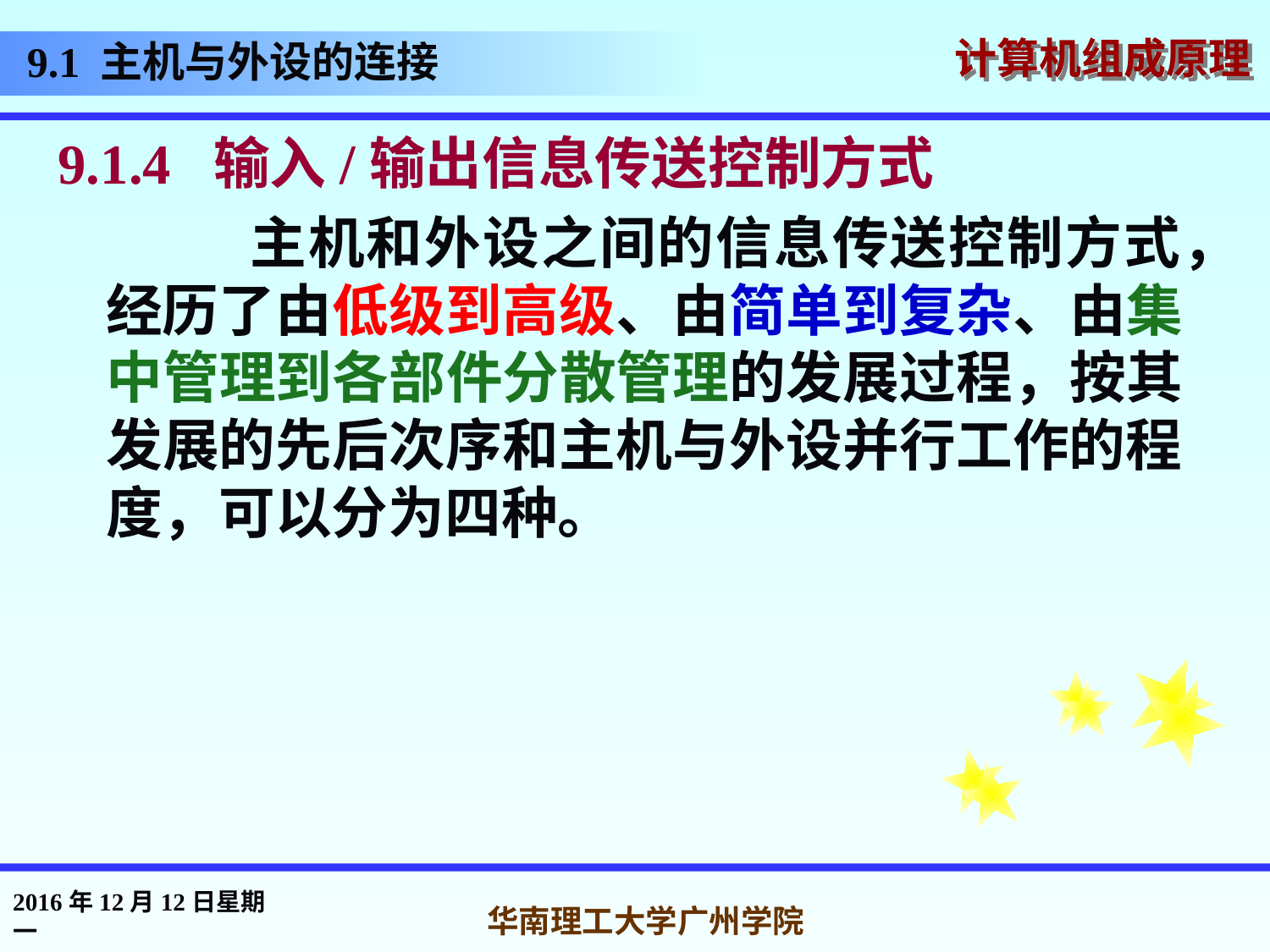

# 9.1 主机与外设的连接
9.1.4  输入/输出信息传送控制方式
            主机和外设之间的信息传送控制方式，经历了由低级到高级、由简单到复杂、由集中管理到各部件分散管理的发展过程，按其发展的先后次序和主机与外设并行工作的程度，可以分为四种。
2016年12月12日星期一
华南理工大学广州学院